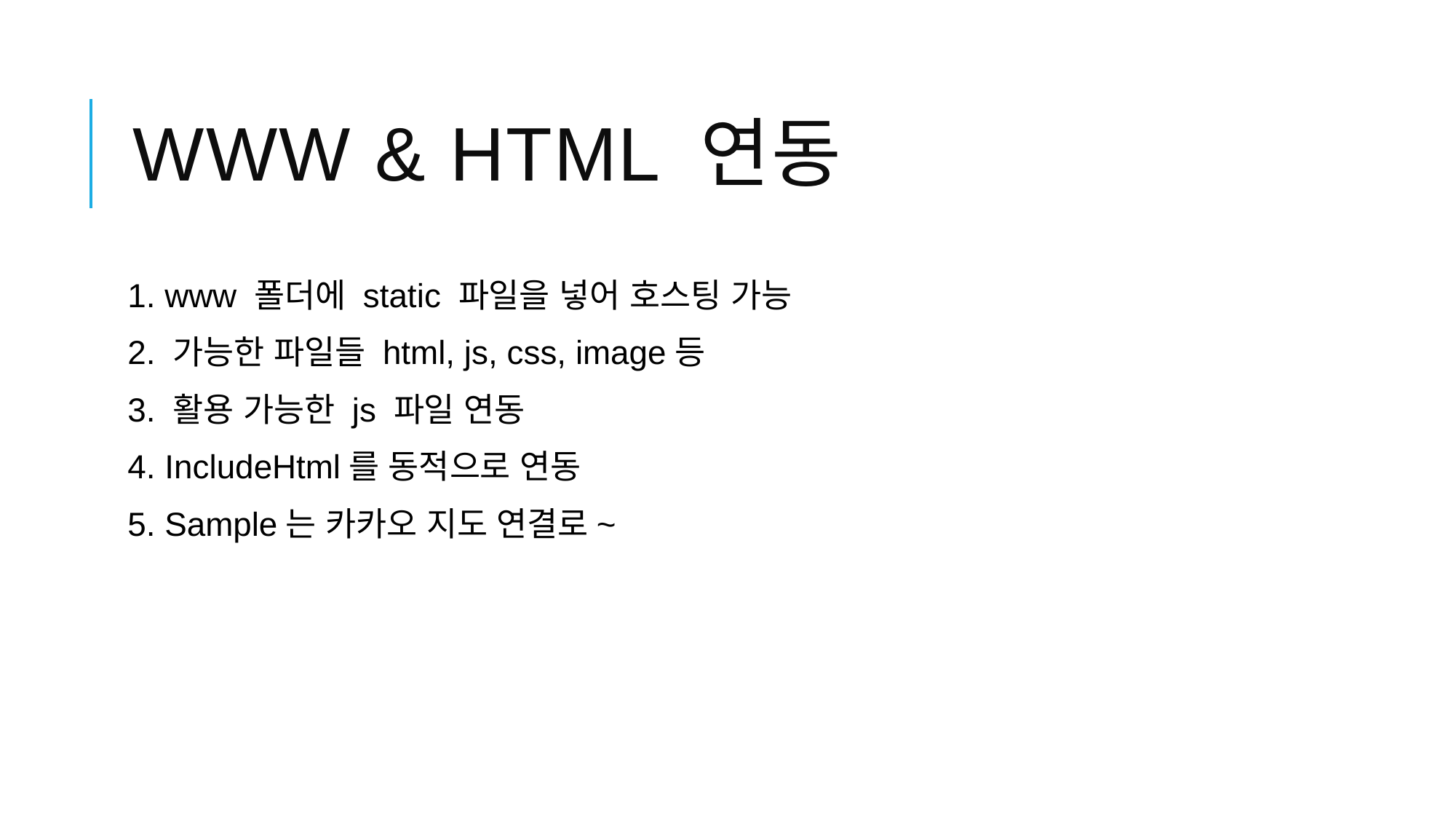

# www & html 연동
1. www 폴더에 static 파일을 넣어 호스팅 가능
2. 가능한 파일들 html, js, css, image등
3. 활용 가능한 js 파일 연동
4. IncludeHtml를 동적으로 연동
5. Sample는 카카오 지도 연결로~